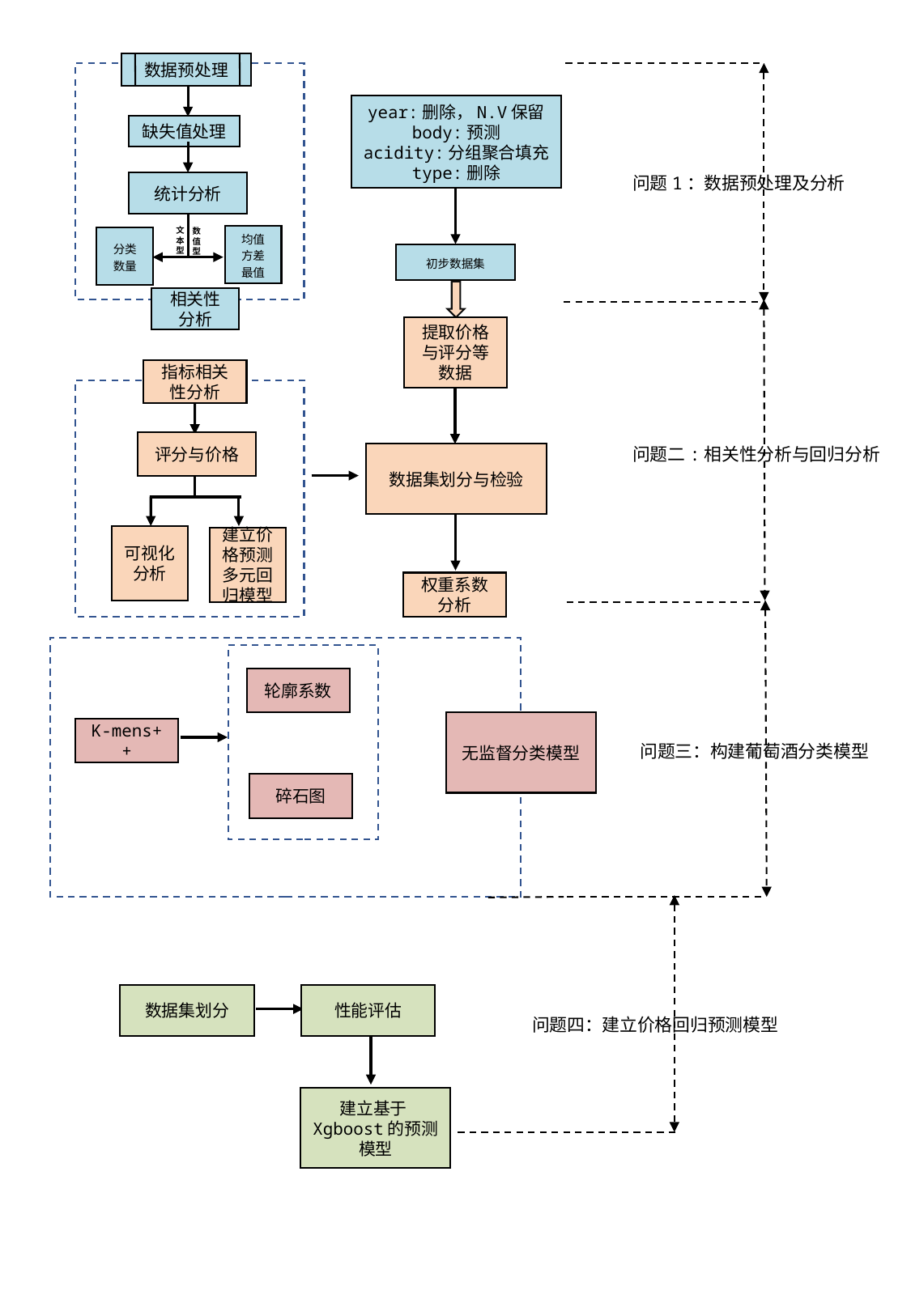

数据预处理

year:删除，N.V保留
body:预测
acidity:分组聚合填充
type:删除
缺失值处理
问题1：数据预处理及分析
统计分析
文本型
数值型
均值
方差
最值
分类数量
初步数据集

相关性分析
提取价格与评分等数据
指标相关性分析

评分与价格
问题二:相关性分析与回归分析
数据集划分与检验
可视化分析
建立价格预测多元回归模型
权重系数分析

轮廓系数
无监督分类模型
K-mens++
问题三：构建葡萄酒分类模型
碎石图
数据集划分
性能评估
问题四：建立价格回归预测模型
建立基于Xgboost的预测模型